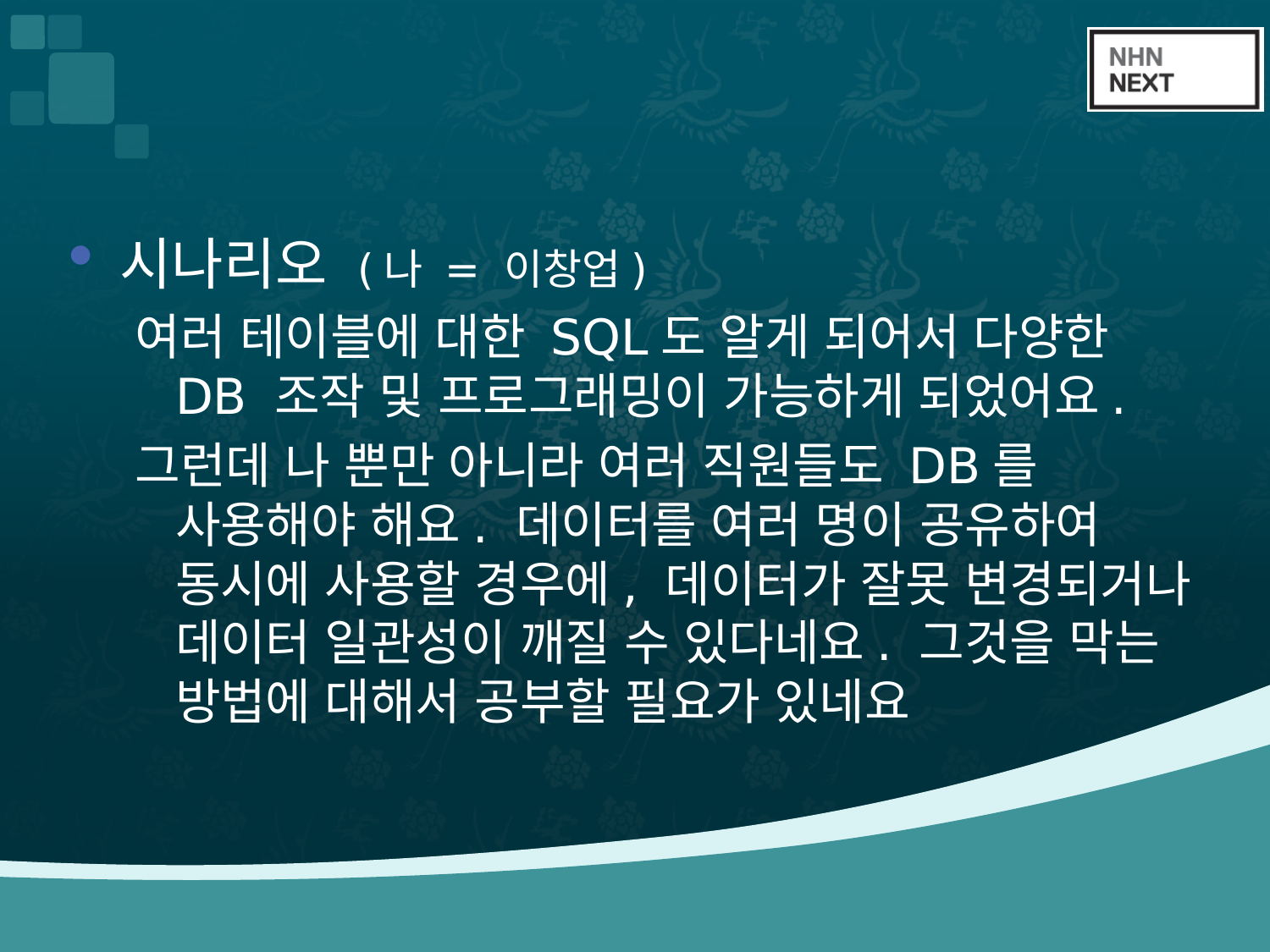

#
시나리오 (나 = 이창업)
여러 테이블에 대한 SQL도 알게 되어서 다양한 DB 조작 및 프로그래밍이 가능하게 되었어요.
그런데 나 뿐만 아니라 여러 직원들도 DB를 사용해야 해요. 데이터를 여러 명이 공유하여 동시에 사용할 경우에, 데이터가 잘못 변경되거나 데이터 일관성이 깨질 수 있다네요. 그것을 막는 방법에 대해서 공부할 필요가 있네요